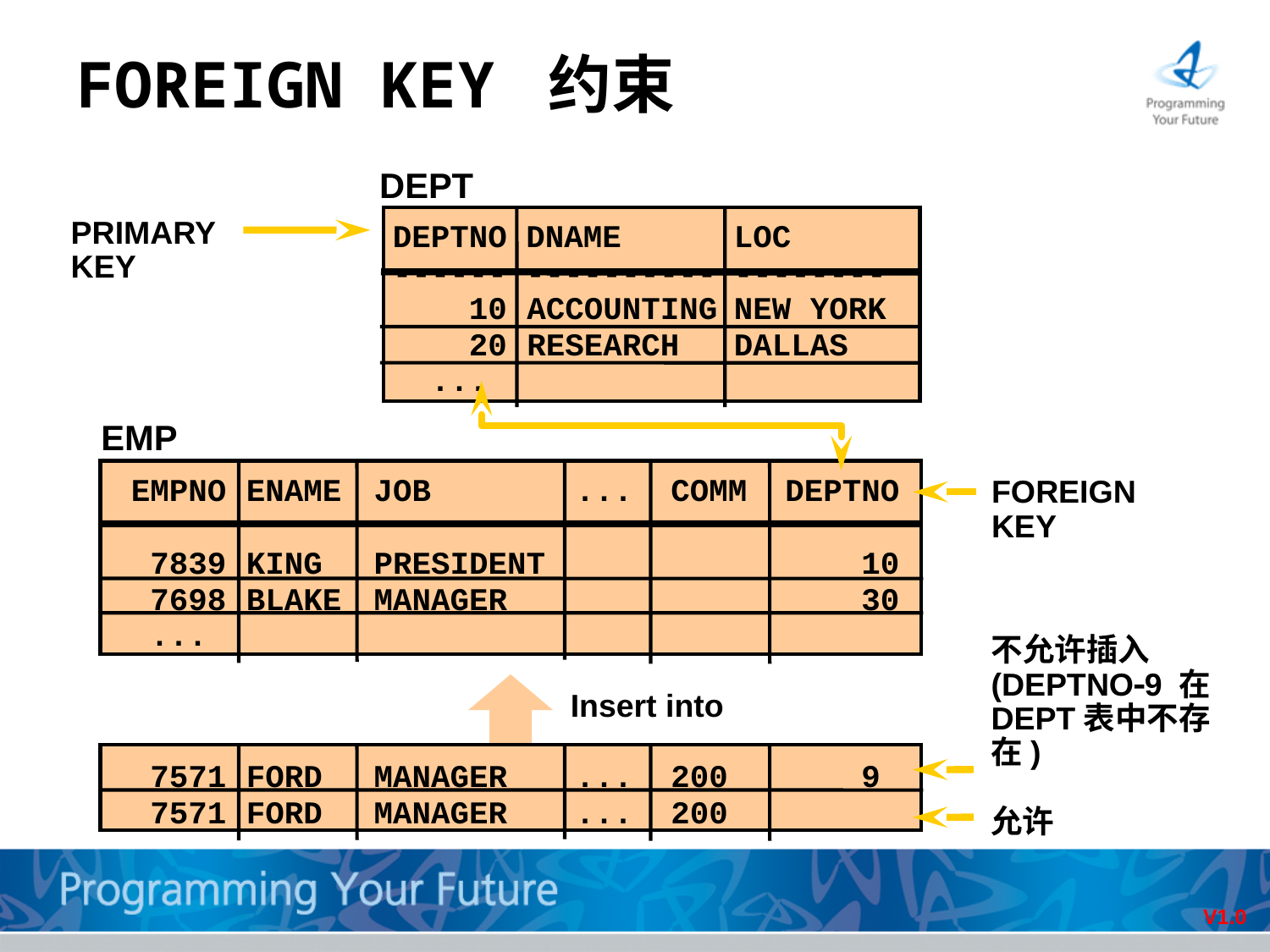

# FOREIGN KEY 约束
DEPT

PRIMARY
KEY
DEPTNO DNAME     	LOC
------ ----------	--------
    10	ACCOUNTING	NEW YORK
    20	RESEARCH	DALLAS
  ...

EMP

 EMPNO 	ENAME 	JOB		 ...  COMM  DEPTNO

  7839	KING	PRESIDENT		      10
  7698	BLAKE	MANAGER		      30
  ...
FOREIGN
KEY

不允许插入
(DEPTNO−9 在DEPT表中不存在)

允许

  7571	FORD	MANAGER	 ...  200	      9
  7571	FORD	MANAGER	 ...  200
Insert into